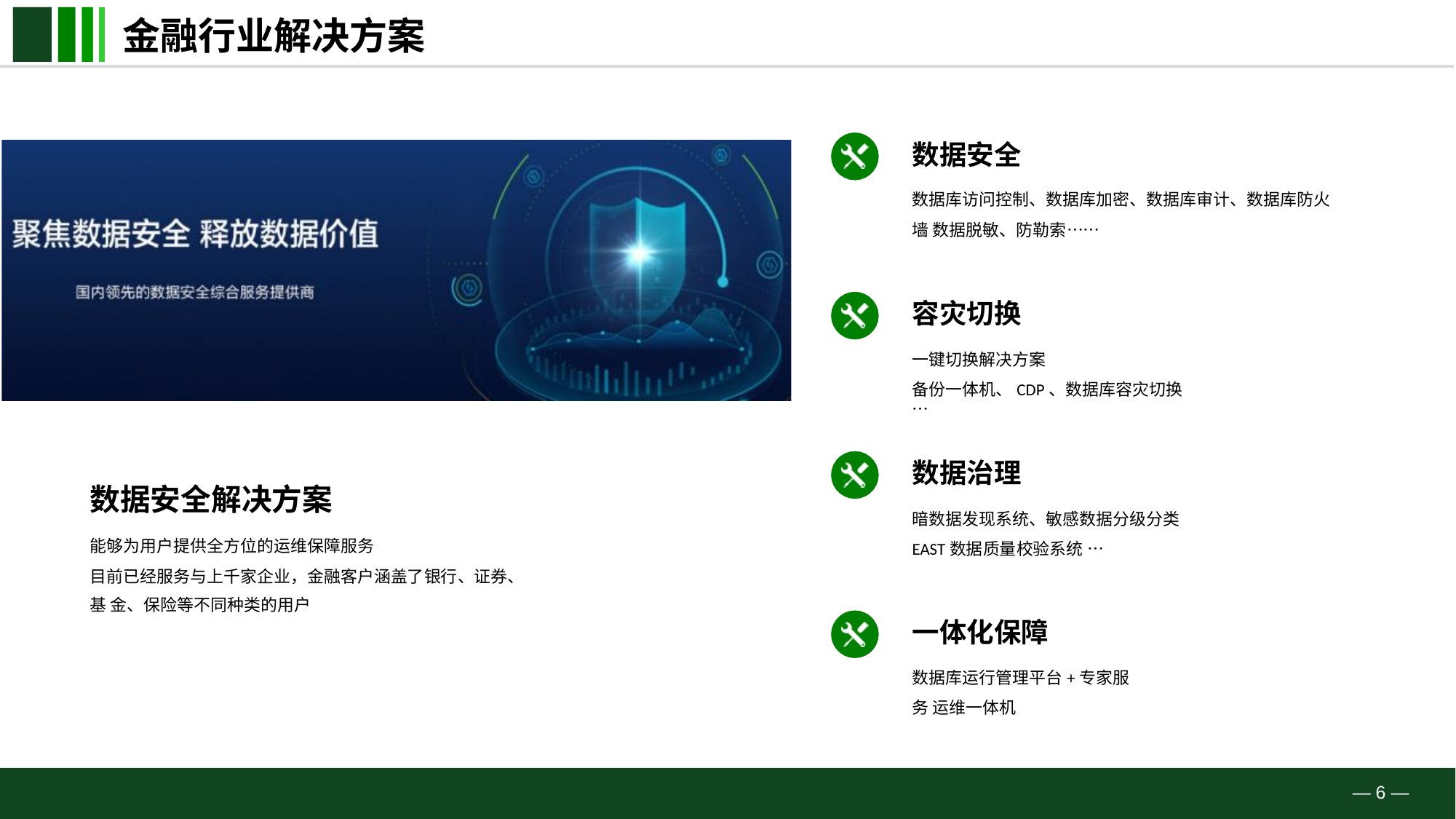

# 金融行业解决方案

数据安全
数据库访问控制、数据库加密、数据库审计、数据库防火墙 数据脱敏、防勒索……

容灾切换
一键切换解决方案
备份一体机、CDP、数据库容灾切换…

数据治理
暗数据发现系统、敏感数据分级分类
EAST数据质量校验系统…

数据安全解决方案
能够为用户提供全方位的运维保障服务
目前已经服务与上千家企业，金融客户涵盖了银行、证券、基 金、保险等不同种类的用户

一体化保障
数据库运行管理平台+专家服务 运维一体机

— 6 —